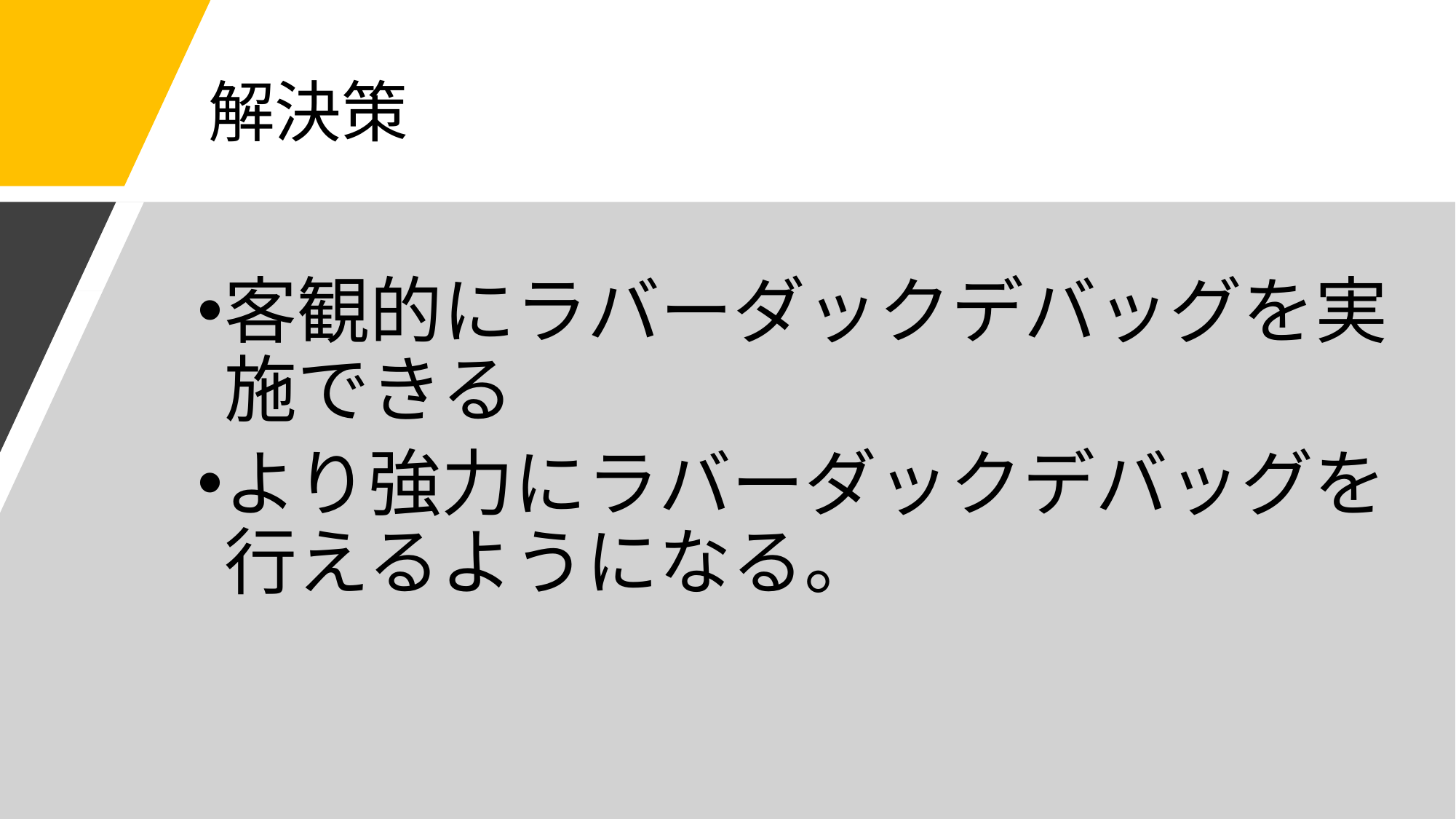

# 解決策

客観的にラバーダックデバッグを実施できる
より強力にラバーダックデバッグを行えるようになる。